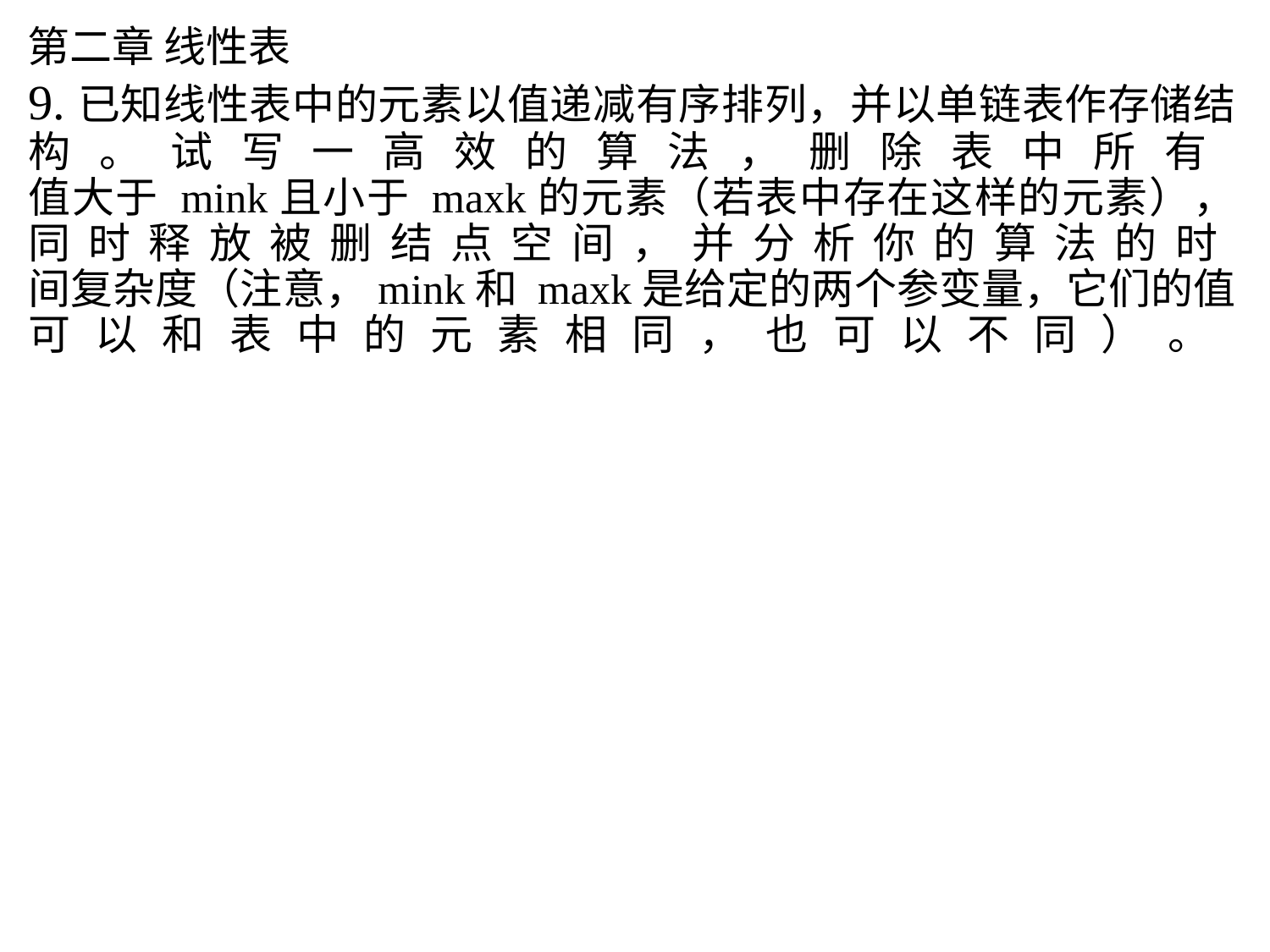

# 第二章 线性表
9.已知线性表中的元素以值递减有序排列，并以单链表作存储结构。试写一高效的算法，删除表中所有
值大于 mink且小于 maxk的元素（若表中存在这样的元素），同时释放被删结点空间，并分析你的算法的时
间复杂度（注意，mink和 maxk是给定的两个参变量，它们的值可以和表中的元素相同，也可以不同）。

Status ListDelete_L(LinkList &L,ElemType mink,ElemType maxk)
{
    LinkList p,q,prev=NULL;
    if(mink>=maxk)return ERROR;
    p=L;
    prev=p;
   p=p->next;
    while(p&&p->data>mink){
       if(p->data>=maxk){
           prev=p;
           p=p->next;
        }
        else{
            prev->next=p->next;
            q=p;
            p=p->next;
            free(q);
        }
    }
    return OK;
}